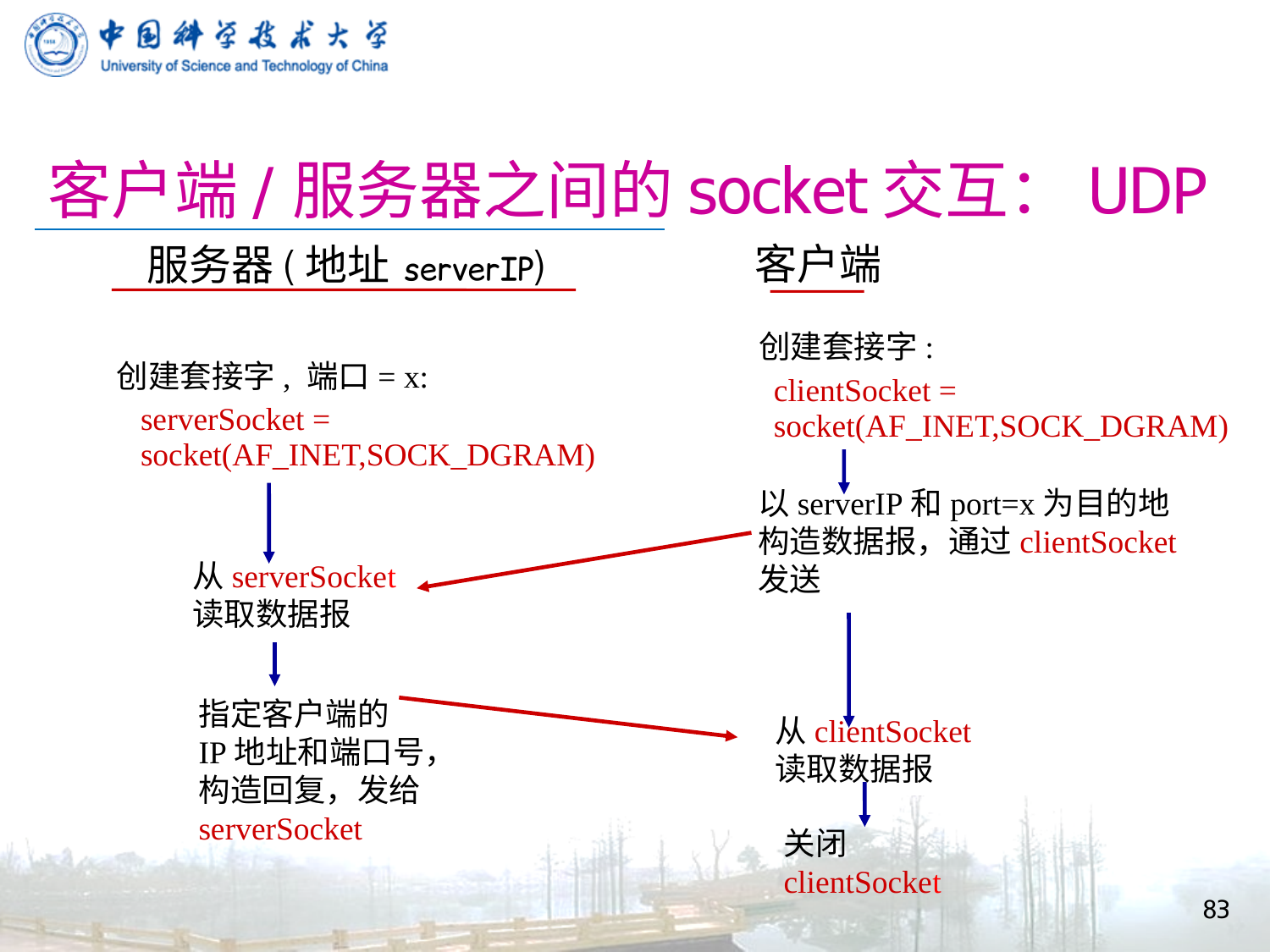

# 客户端/服务器之间的socket交互：UDP
客户端

创建套接字:

clientSocket =
socket(AF_INET,SOCK_DGRAM)

以serverIP和port=x为目的地
构造数据报，通过clientSocket
发送

服务器(地址 serverIP)

创建套接字, 端口= x:
serverSocket =
socket(AF_INET,SOCK_DGRAM)

从serverSocket
读取数据报

从clientSocket
读取数据报

关闭
clientSocket

指定客户端的
IP地址和端口号，
构造回复，发给
serverSocket

83